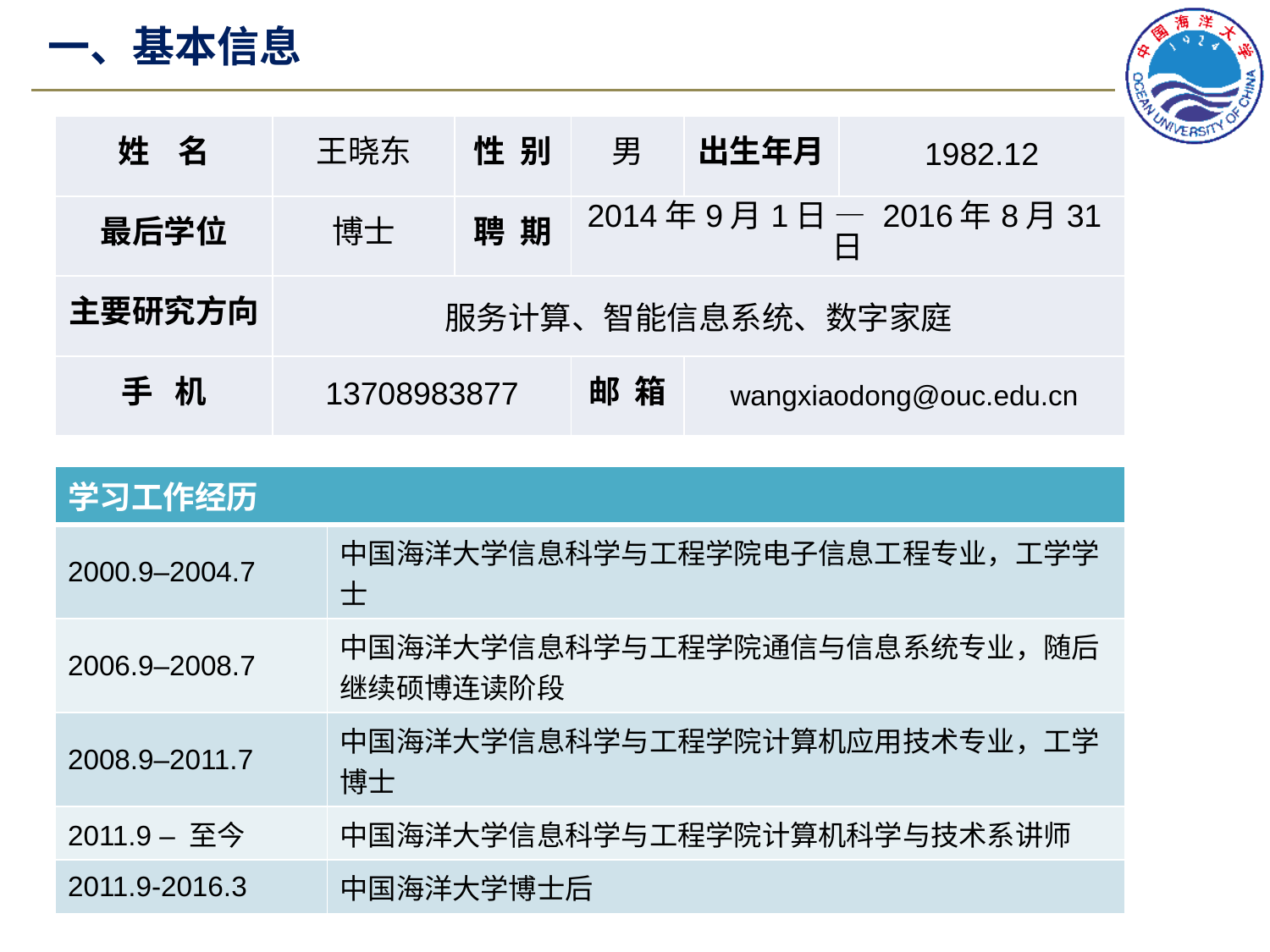

# 一、基本信息
| 姓 名 | 王晓东 | 性 别 | 男 | 出生年月 | 1982.12 |
| --- | --- | --- | --- | --- | --- |
| 最后学位 | 博士 | 聘 期 | 2014年9月1日 — 2016年8月31日 |  |  |
| 主要研究方向 | 服务计算、智能信息系统、数字家庭 |  |  |  |  |
| 手 机 | 13708983877 |  | 邮 箱 | wangxiaodong@ouc.edu.cn |  |
| 学习工作经历 |  |
| --- | --- |
| 2000.9–2004.7 | 中国海洋大学信息科学与工程学院电子信息工程专业，工学学士 |
| 2006.9–2008.7 | 中国海洋大学信息科学与工程学院通信与信息系统专业，随后继续硕博连读阶段 |
| 2008.9–2011.7 | 中国海洋大学信息科学与工程学院计算机应用技术专业，工学博士 |
| 2011.9 – 至今 | 中国海洋大学信息科学与工程学院计算机科学与技术系讲师 |
| 2011.9-2016.3 | 中国海洋大学博士后 |